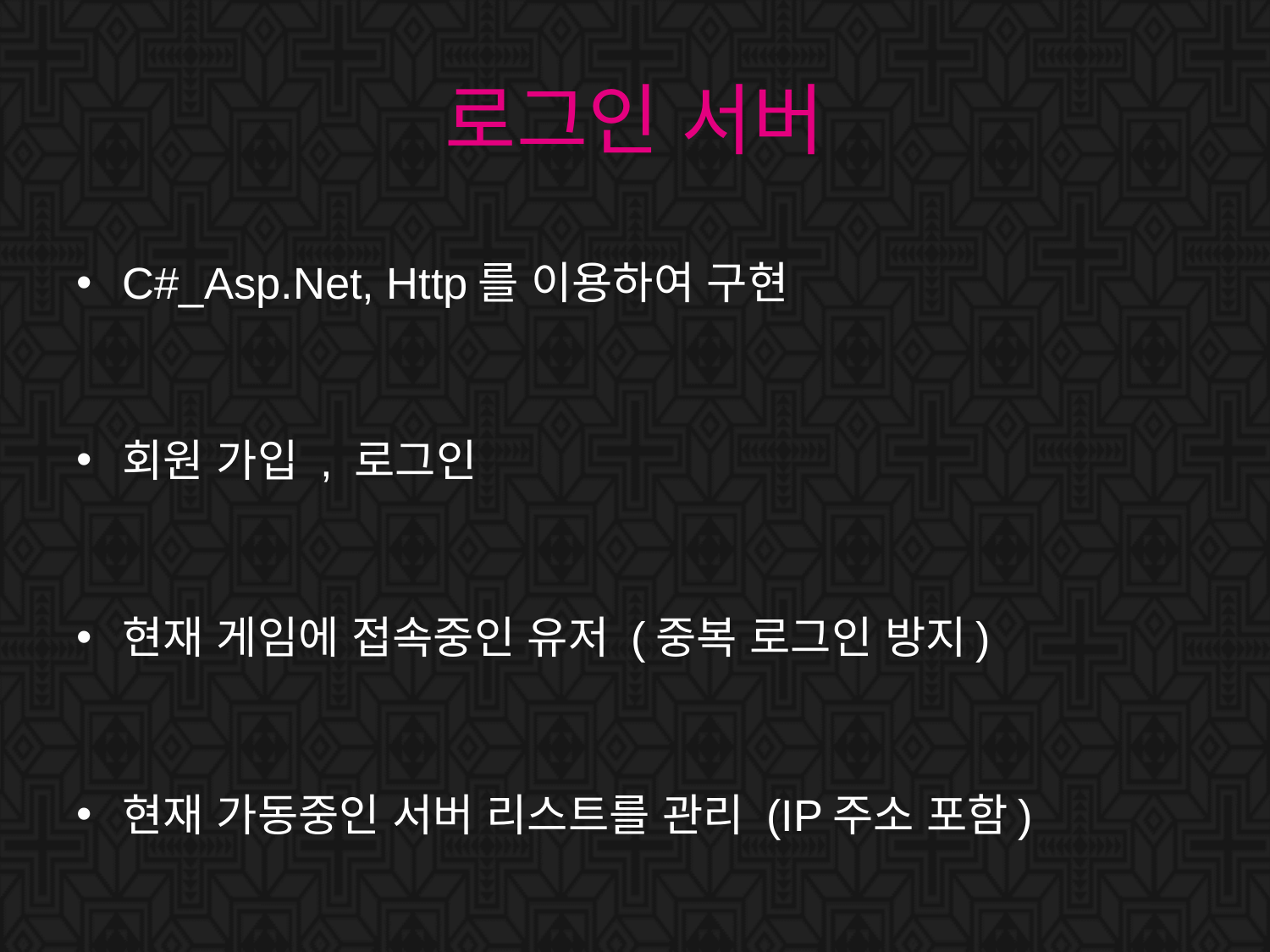

# 로그인 서버
C#_Asp.Net, Http를 이용하여 구현

회원 가입 , 로그인

현재 게임에 접속중인 유저 (중복 로그인 방지)

현재 가동중인 서버 리스트를 관리 (IP주소 포함)